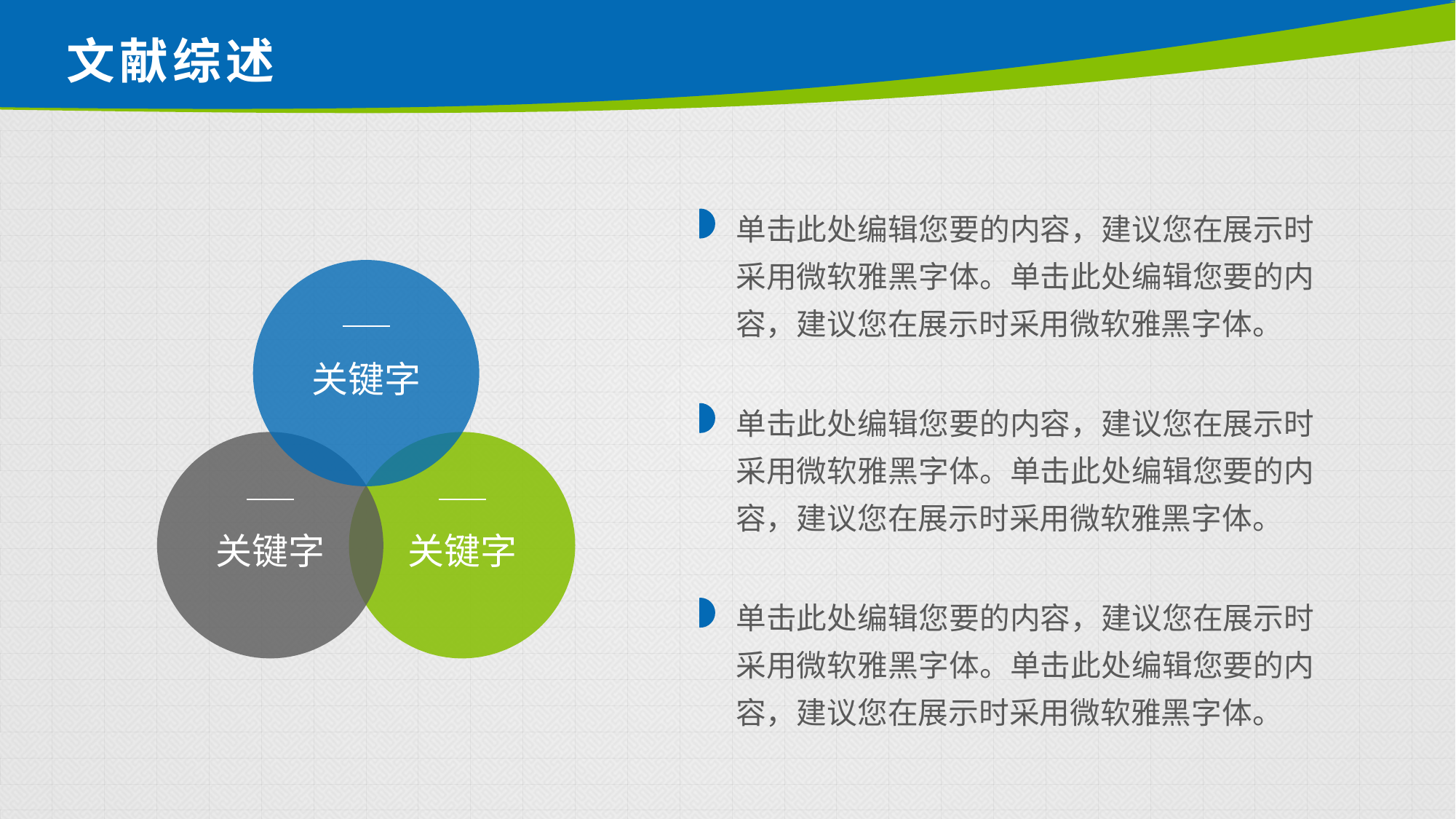

# 文献综述
单击此处编辑您要的内容，建议您在展示时采用微软雅黑字体。单击此处编辑您要的内容，建议您在展示时采用微软雅黑字体。

关键字
单击此处编辑您要的内容，建议您在展示时采用微软雅黑字体。单击此处编辑您要的内容，建议您在展示时采用微软雅黑字体。

关键字
关键字
单击此处编辑您要的内容，建议您在展示时采用微软雅黑字体。单击此处编辑您要的内容，建议您在展示时采用微软雅黑字体。